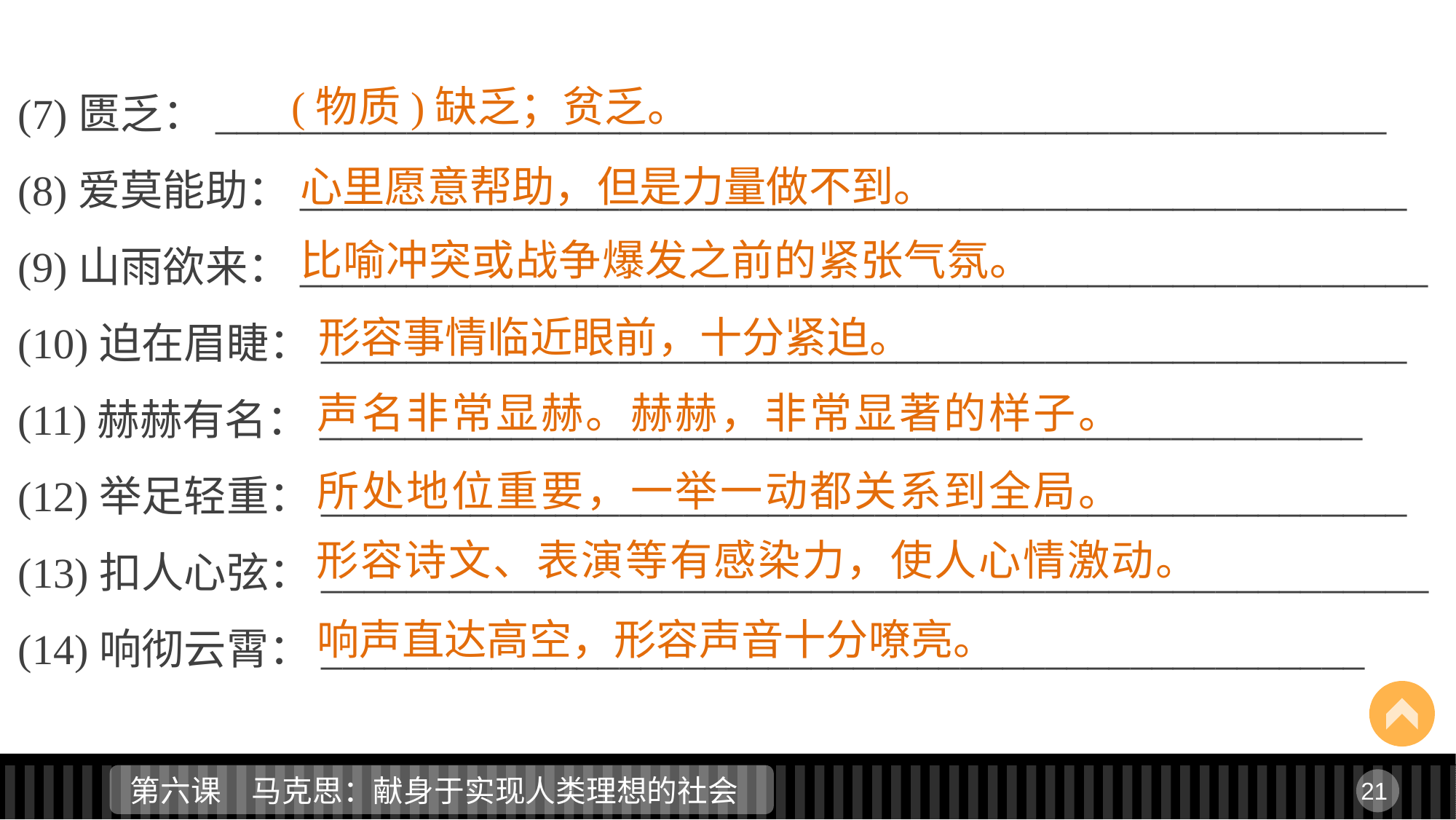

(物质)缺乏；贫乏。
(7)匮乏：_______________________________________________________
(8)爱莫能助：____________________________________________________
(9)山雨欲来：_____________________________________________________
(10)迫在眉睫：___________________________________________________
(11)赫赫有名：_________________________________________________
(12)举足轻重：___________________________________________________
(13)扣人心弦：____________________________________________________
(14)响彻云霄：_________________________________________________
心里愿意帮助，但是力量做不到。
比喻冲突或战争爆发之前的紧张气氛。
形容事情临近眼前，十分紧迫。
声名非常显赫。赫赫，非常显著的样子。
所处地位重要，一举一动都关系到全局。
形容诗文、表演等有感染力，使人心情激动。
响声直达高空，形容声音十分嘹亮。